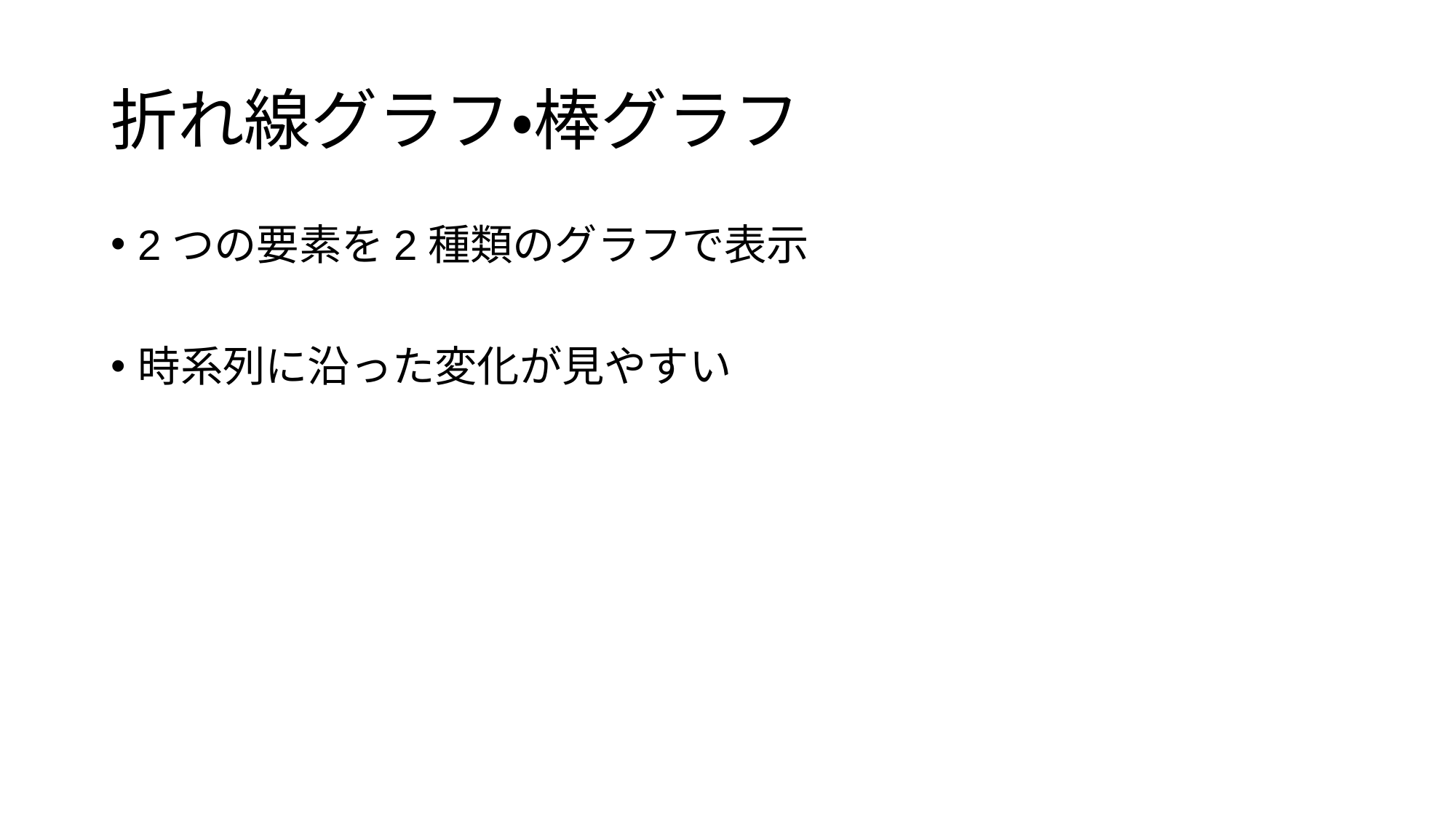

# 折れ線グラフ・棒グラフ
2つの要素を2種類のグラフで表示

時系列に沿った変化が見やすい